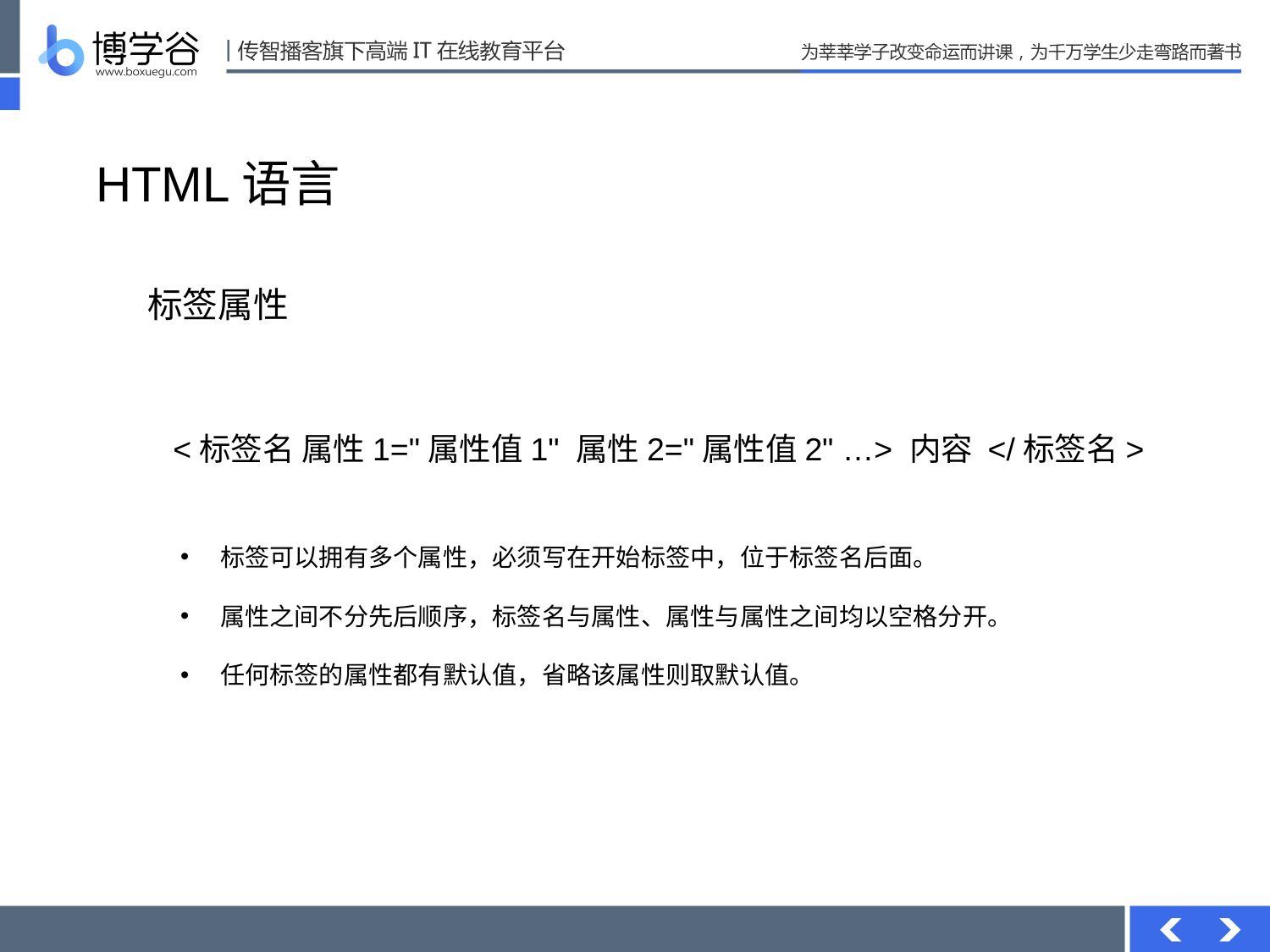

HTML语言
标签属性
<标签名 属性1="属性值1" 属性2="属性值2" …> 内容 </标签名>
标签可以拥有多个属性，必须写在开始标签中，位于标签名后面。

属性之间不分先后顺序，标签名与属性、属性与属性之间均以空格分开。

任何标签的属性都有默认值，省略该属性则取默认值。